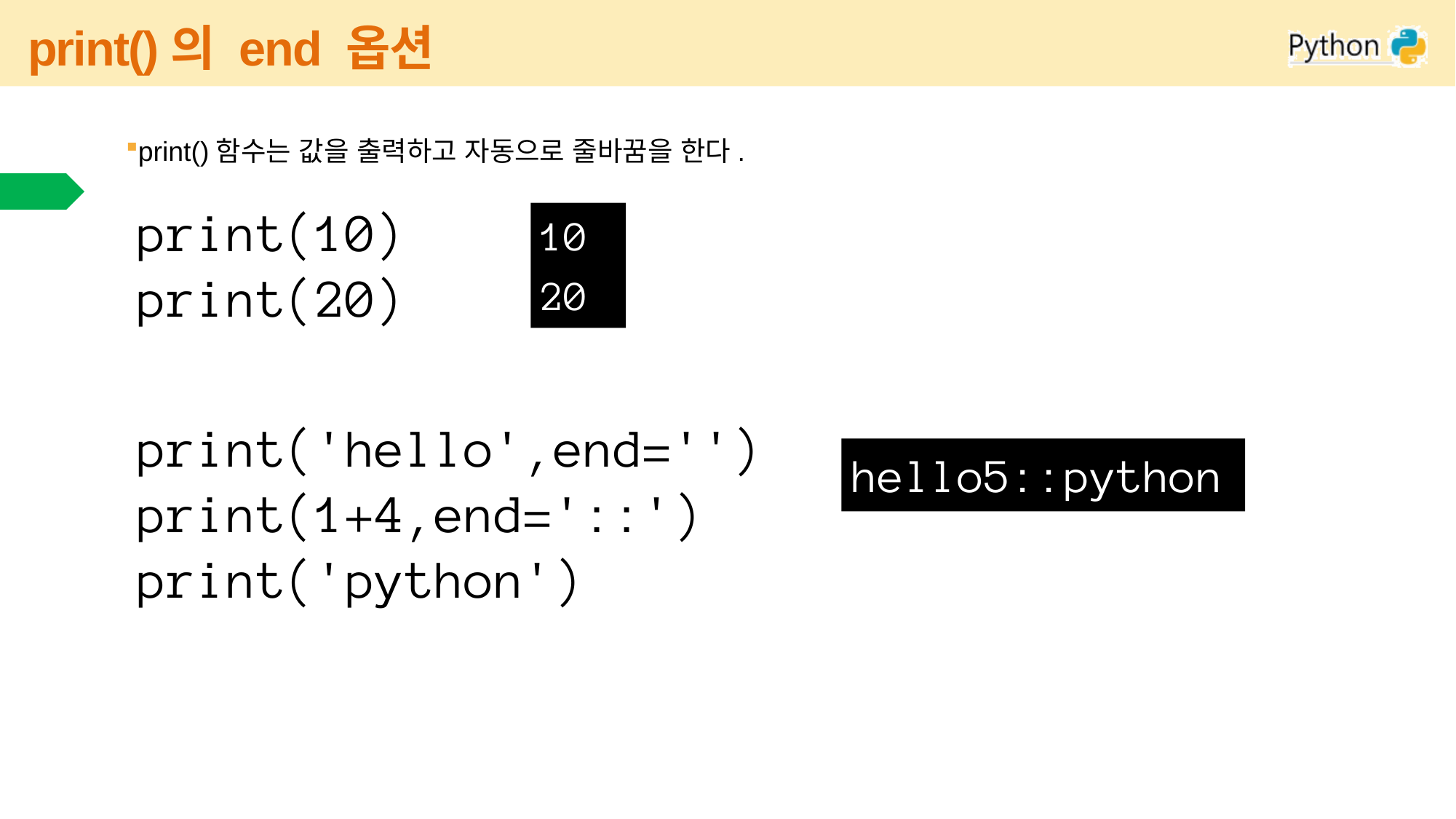

# print()의 end 옵션
print()함수는 값을 출력하고 자동으로 줄바꿈을 한다.

코드
print(10)
print(20)
10
20
print('hello',end='')
print(1+4,end='::')
print('python')
hello5::python